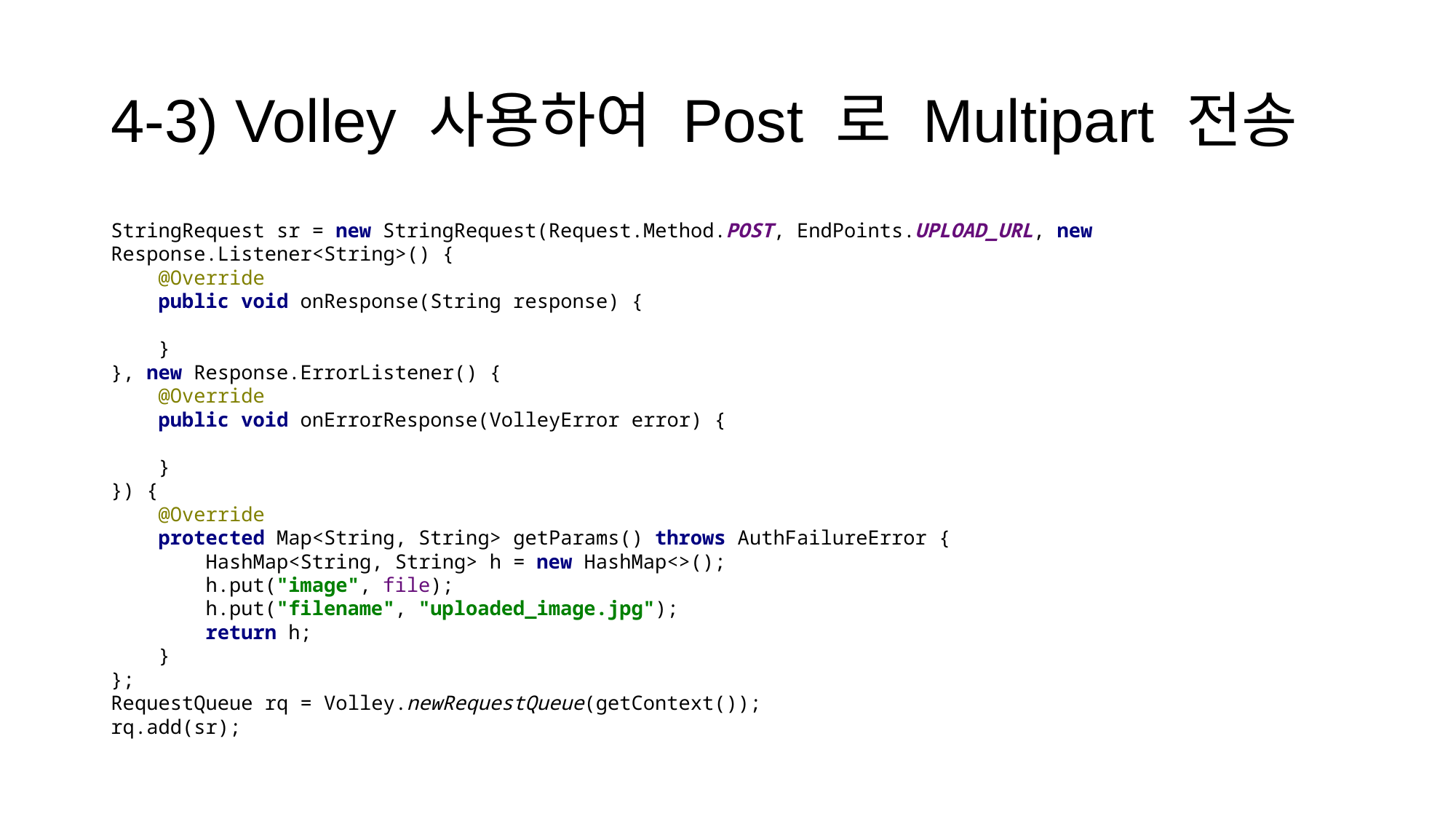

# 4-3) Volley 사용하여 Post 로 Multipart 전송
StringRequest sr = new StringRequest(Request.Method.POST, EndPoints.UPLOAD_URL, new Response.Listener<String>() {
    @Override
    public void onResponse(String response) {
    }
}, new Response.ErrorListener() {
    @Override
    public void onErrorResponse(VolleyError error) {
    }
}) {
    @Override
    protected Map<String, String> getParams() throws AuthFailureError {
        HashMap<String, String> h = new HashMap<>();
        h.put("image", file);
        h.put("filename", "uploaded_image.jpg");
        return h;
    }
};
RequestQueue rq = Volley.newRequestQueue(getContext());
rq.add(sr);